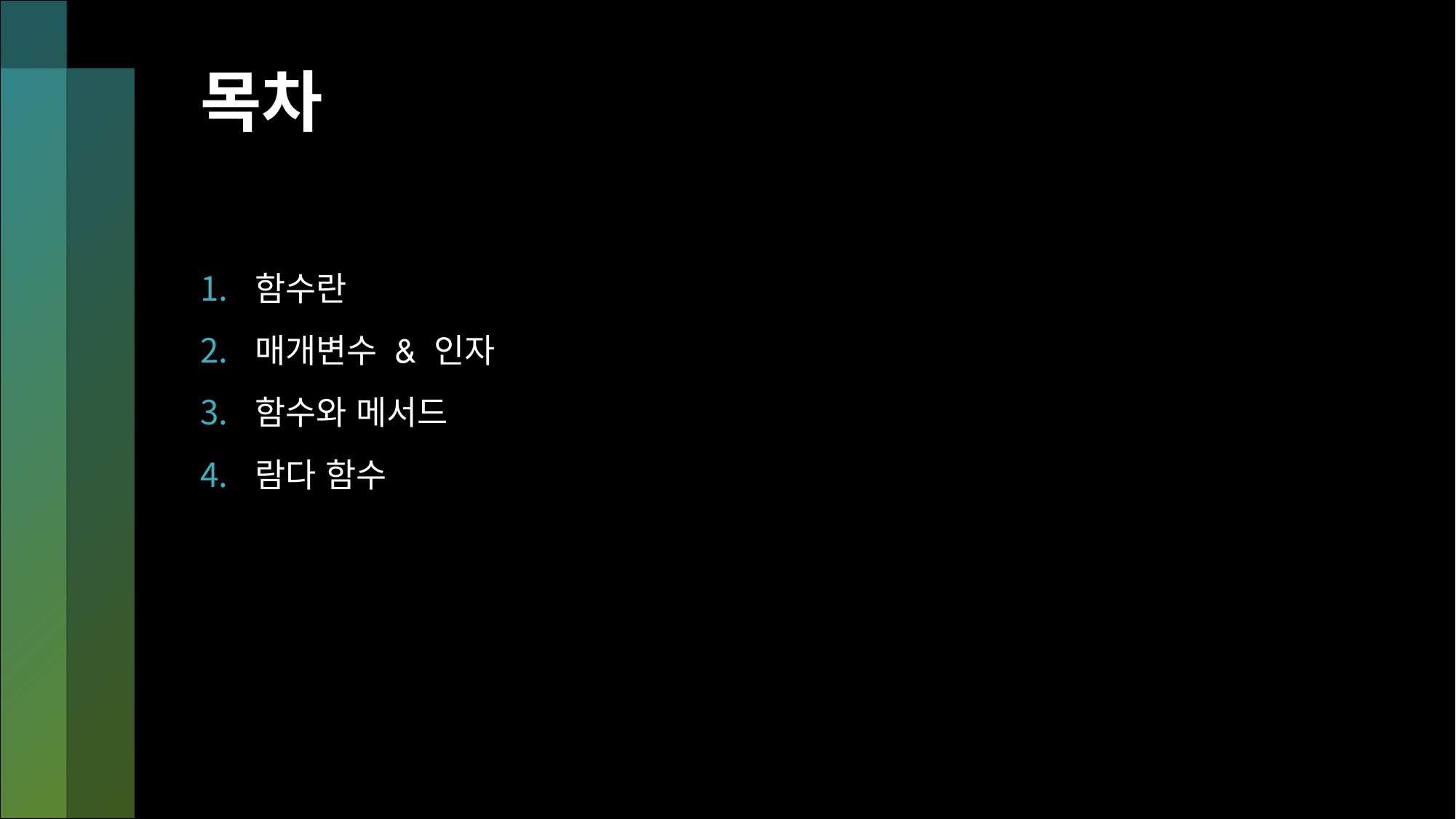

# 목차
함수란
매개변수 & 인자
함수와 메서드
람다 함수